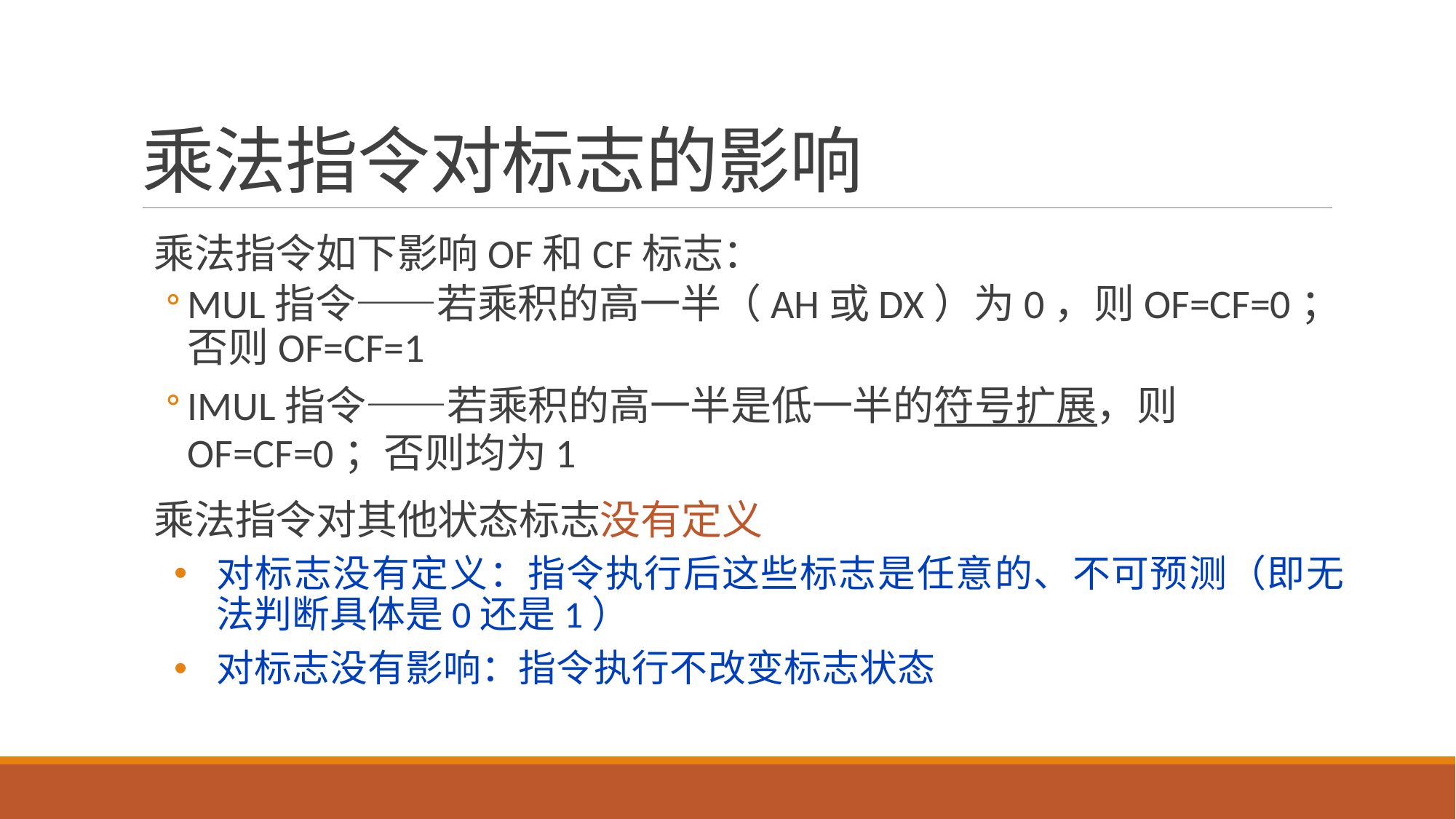

# 乘法指令对标志的影响
乘法指令如下影响OF和CF标志：
MUL指令——若乘积的高一半（AH或DX）为0，则OF=CF=0；否则OF=CF=1
IMUL指令——若乘积的高一半是低一半的符号扩展，则OF=CF=0；否则均为1
乘法指令对其他状态标志没有定义
对标志没有定义：指令执行后这些标志是任意的、不可预测（即无法判断具体是0还是1）
对标志没有影响：指令执行不改变标志状态